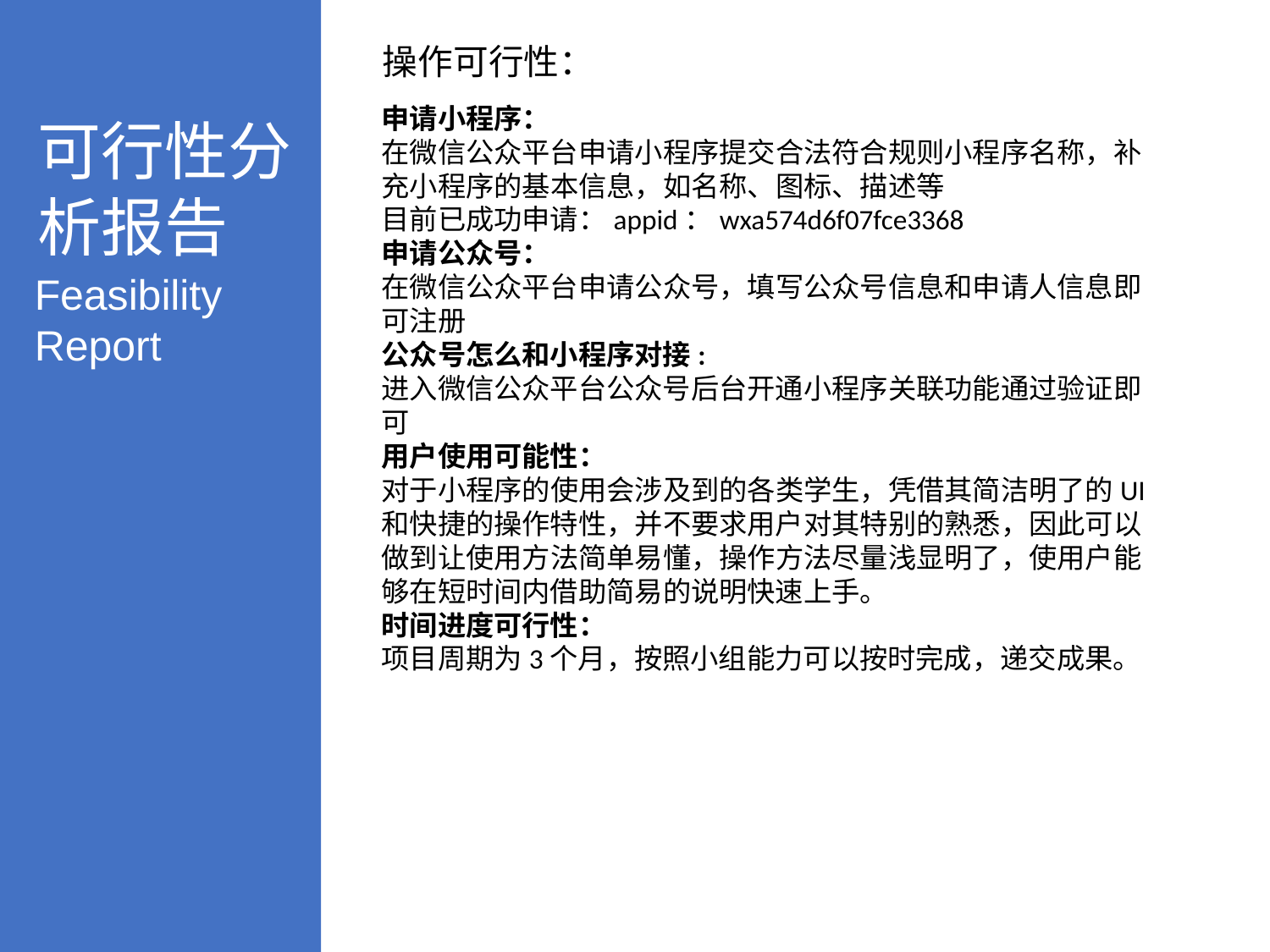

可行性分析报告
Feasibility Report
操作可行性：
申请小程序：
在微信公众平台申请小程序提交合法符合规则小程序名称，补充小程序的基本信息，如名称、图标、描述等
目前已成功申请：appid：wxa574d6f07fce3368
申请公众号：
在微信公众平台申请公众号，填写公众号信息和申请人信息即可注册
公众号怎么和小程序对接:
进入微信公众平台公众号后台开通小程序关联功能通过验证即可
用户使用可能性：
对于小程序的使用会涉及到的各类学生，凭借其简洁明了的UI 和快捷的操作特性，并不要求用户对其特别的熟悉，因此可以做到让使用方法简单易懂，操作方法尽量浅显明了，使用户能够在短时间内借助简易的说明快速上手。
时间进度可行性：
项目周期为3个月，按照小组能力可以按时完成，递交成果。